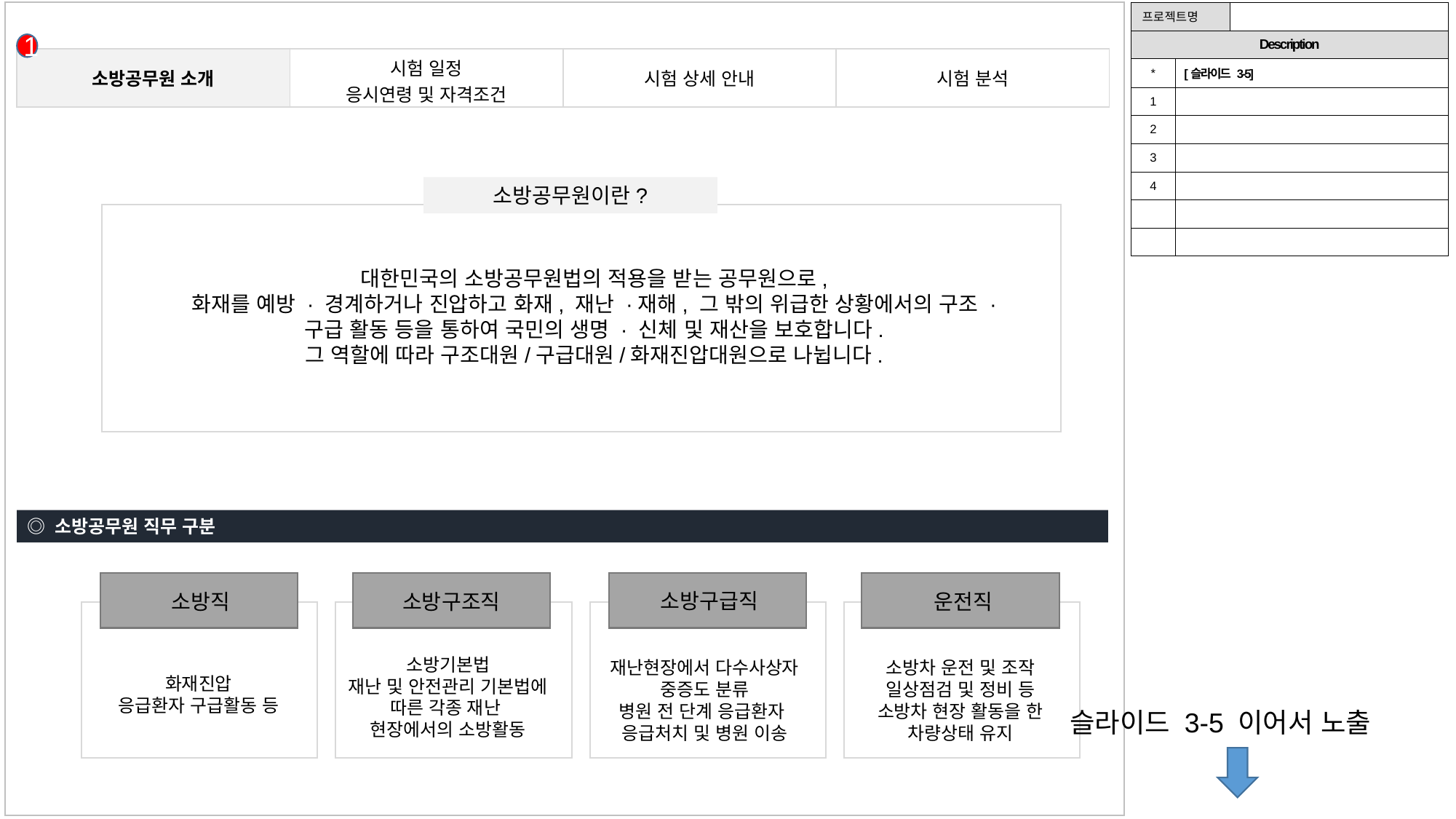

| 프로젝트명 |  |  |
| --- | --- | --- |
| Description |  |  |
| \* | [슬라이드 3-5] |  |
| 1 |  |  |
| 2 |  |  |
| 3 |  |  |
| 4 |  |  |
|  |  |  |
|  |  |  |
1
| 소방공무원 소개 | 시험 일정 응시연령 및 자격조건 | 시험 상세 안내 | 시험 분석 |
| --- | --- | --- | --- |
소방공무원이란?

대한민국의 소방공무원법의 적용을 받는 공무원으로,
화재를 예방 · 경계하거나 진압하고 화재, 재난 ·재해, 그 밖의 위급한 상황에서의 구조 · 구급 활동 등을 통하여 국민의 생명 · 신체 및 재산을 보호합니다.
그 역할에 따라 구조대원/구급대원/화재진압대원으로 나뉩니다.
◎ 소방공무원 직무 구분

소방구급직
소방직
소방구조직
운전직

소방기본법
재난 및 안전관리 기본법에 따른 각종 재난
현장에서의 소방활동
재난현장에서 다수사상자 중증도 분류
병원 전 단계 응급환자
응급처치 및 병원 이송
소방차 운전 및 조작
일상점검 및 정비 등
소방차 현장 활동을 한
차량상태 유지
화재진압
응급환자 구급활동 등
슬라이드 3-5 이어서 노출